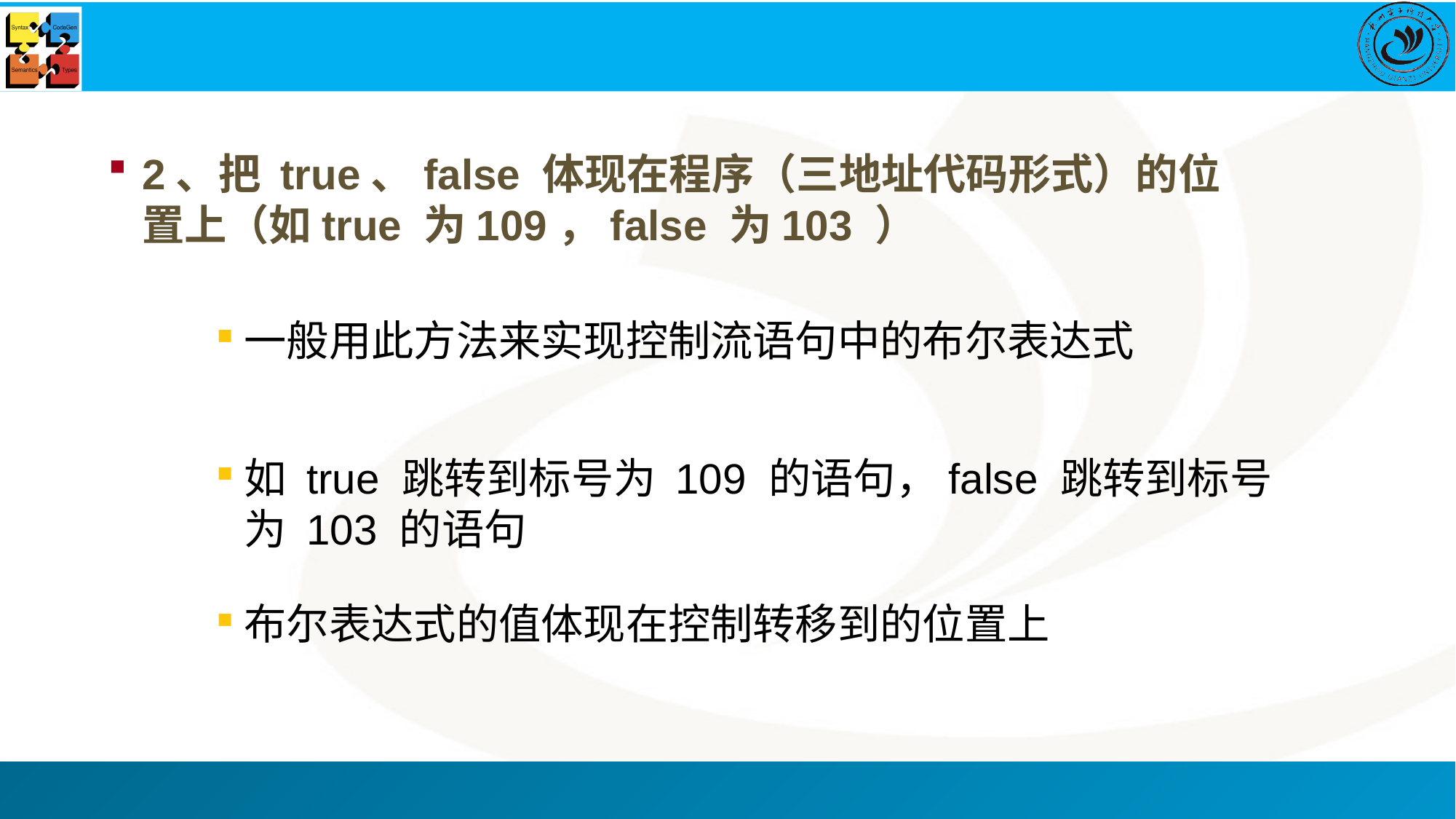

2、把 true、false 体现在程序（三地址代码形式）的位置上（如true 为109，false 为103 ）
一般用此方法来实现控制流语句中的布尔表达式
如 true 跳转到标号为 109 的语句，false 跳转到标号为 103 的语句
布尔表达式的值体现在控制转移到的位置上
59